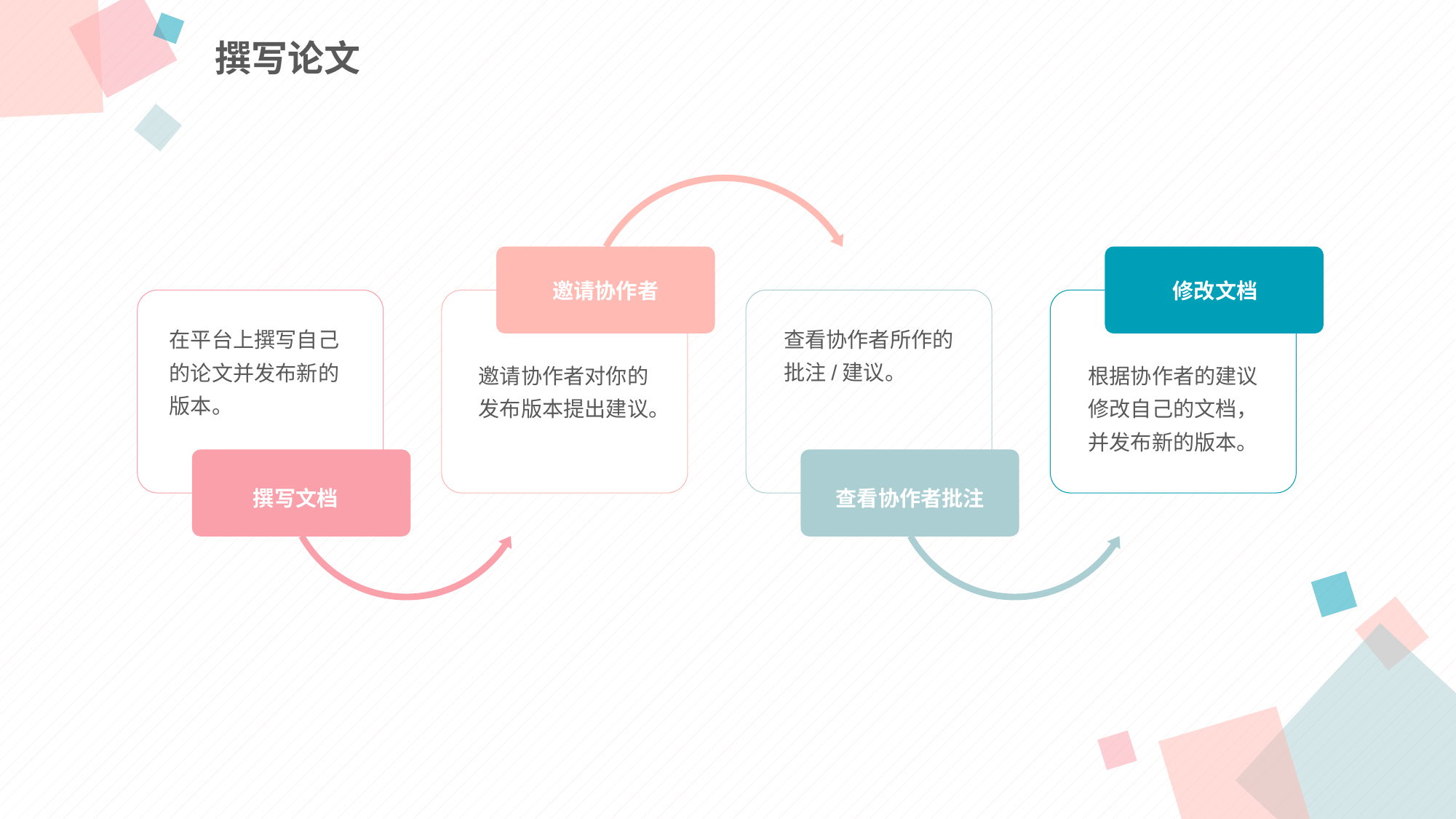

撰写论文

邀请协作者
修改文档

在平台上撰写自己的论文并发布新的版本。
查看协作者所作的批注/建议。

邀请协作者对你的发布版本提出建议。
根据协作者的建议修改自己的文档，并发布新的版本。

撰写文档
查看协作者批注